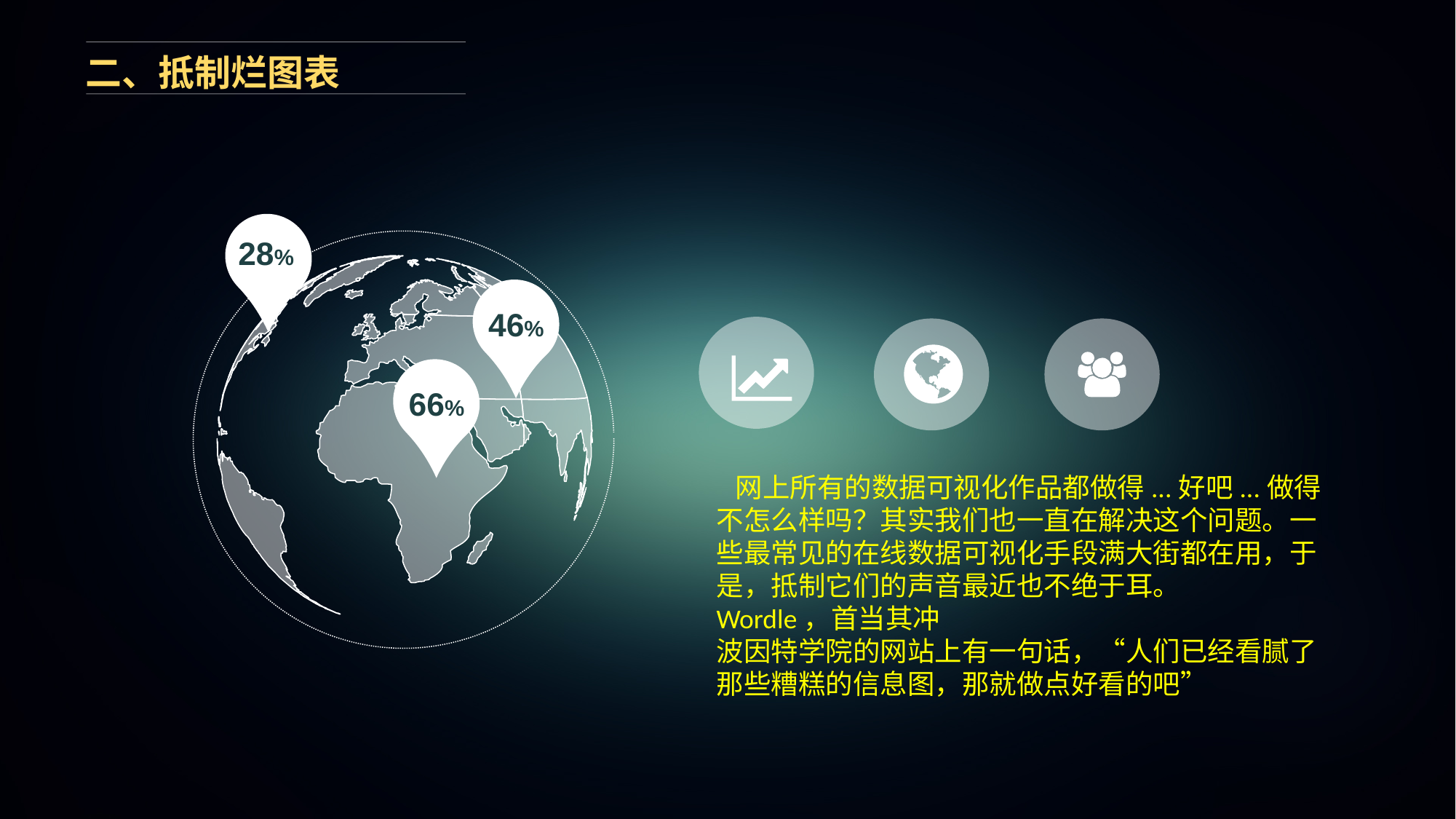

二、抵制烂图表

28%

46%

66%
  网上所有的数据可视化作品都做得...好吧...做得不怎么样吗？其实我们也一直在解决这个问题。一些最常见的在线数据可视化手段满大街都在用，于是，抵制它们的声音最近也不绝于耳。
Wordle，首当其冲
波因特学院的网站上有一句话，“人们已经看腻了那些糟糕的信息图，那就做点好看的吧”